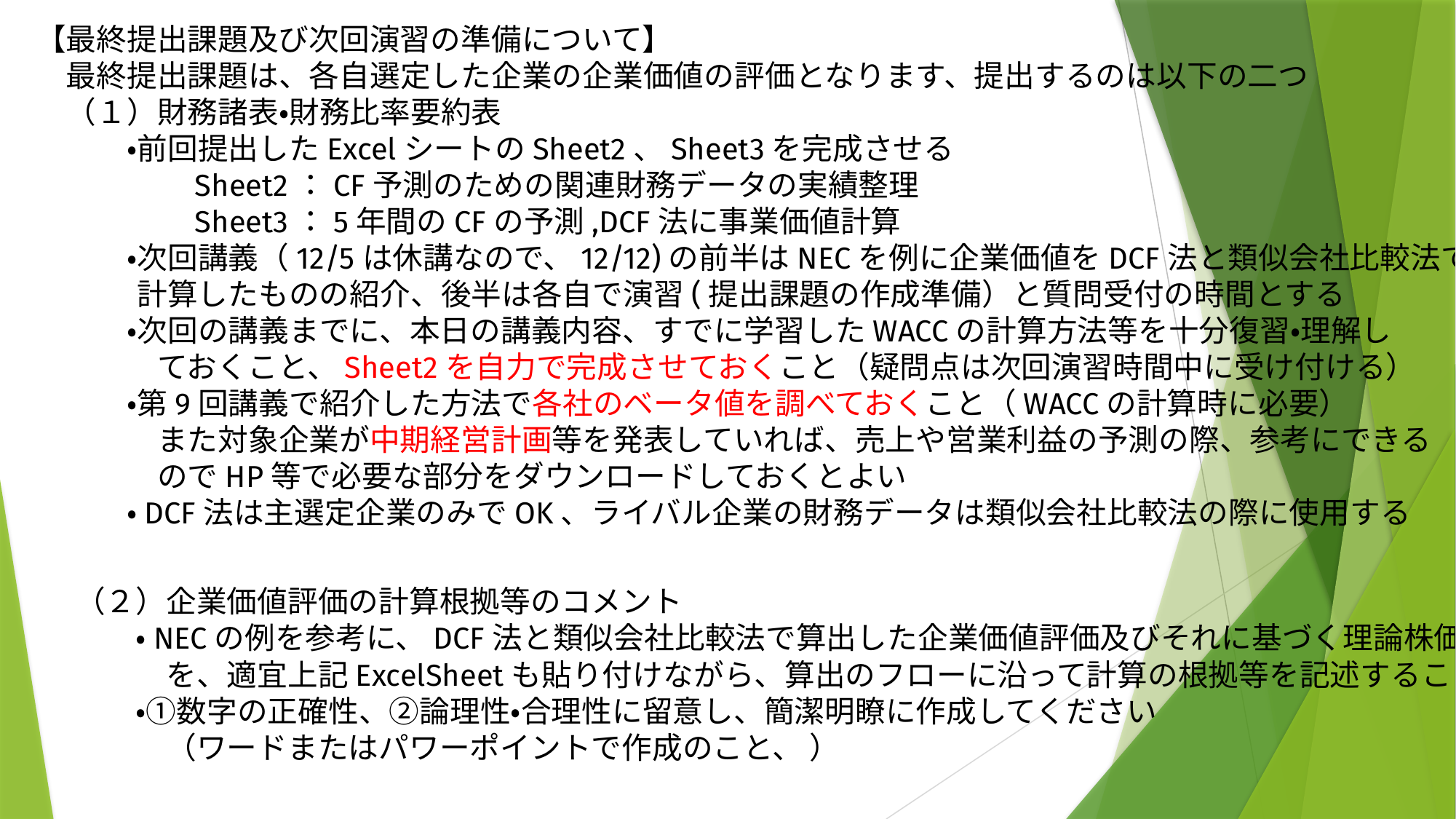

【最終提出課題及び次回演習の準備について】
　最終提出課題は、各自選定した企業の企業価値の評価となります、提出するのは以下の二つ
　（１）財務諸表・財務比率要約表
　　　・前回提出したExcelシートのSheet2、Sheet3を完成させる
　　　　　Sheet2：CF予測のための関連財務データの実績整理
　　　　　Sheet3：5年間のCFの予測,DCF法に事業価値計算
　　　・次回講義（12/5は休講なので、12/12)の前半はNECを例に企業価値をDCF法と類似会社比較法で
              計算したものの紹介、後半は各自で演習(提出課題の作成準備）と質問受付の時間とする
　　　・次回の講義までに、本日の講義内容、すでに学習したWACCの計算方法等を十分復習・理解し
　　　　ておくこと、Sheet2を自力で完成させておくこと（疑問点は次回演習時間中に受け付ける）
　　　・第9回講義で紹介した方法で各社のベータ値を調べておくこと（WACCの計算時に必要）
　　　　また対象企業が中期経営計画等を発表していれば、売上や営業利益の予測の際、参考にできる
　　　　のでHP等で必要な部分をダウンロードしておくとよい
　　　・DCF法は主選定企業のみでOK、ライバル企業の財務データは類似会社比較法の際に使用する
（２）企業価値評価の計算根拠等のコメント
　　・NECの例を参考に、DCF法と類似会社比較法で算出した企業価値評価及びそれに基づく理論株価
　　　を、適宜上記ExcelSheetも貼り付けながら、算出のフローに沿って計算の根拠等を記述すること
　　・①数字の正確性、②論理性・合理性に留意し、簡潔明瞭に作成してください
　　　（ワードまたはパワーポイントで作成のこと、 ）